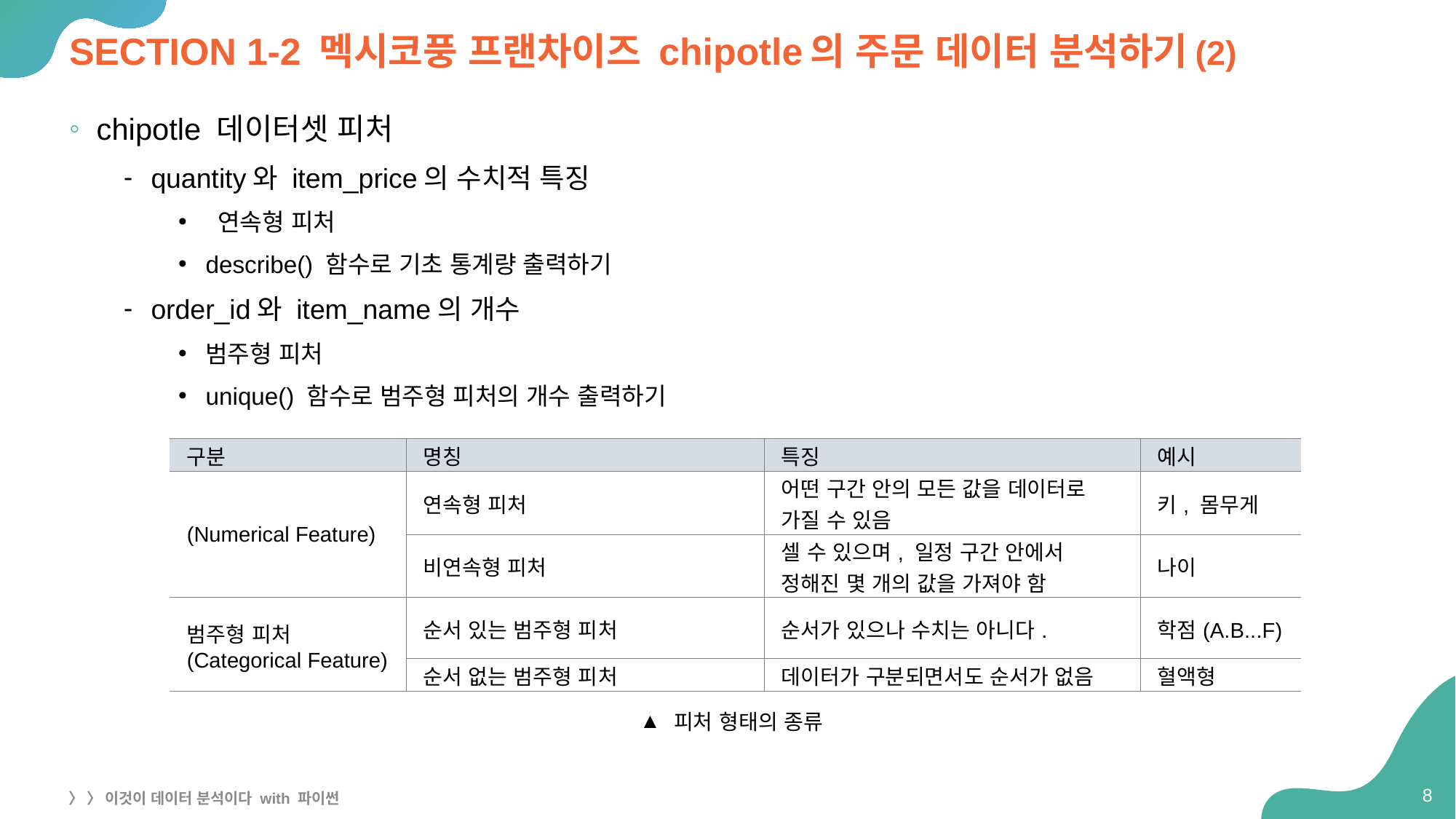

# SECTION 1-2 멕시코풍 프랜차이즈 chipotle의 주문 데이터 분석하기(2)
chipotle 데이터셋 피처
quantity와 item_price의 수치적 특징
 연속형 피처
describe() 함수로 기초 통계량 출력하기
order_id와 item_name의 개수
범주형 피처
unique() 함수로 범주형 피처의 개수 출력하기

| 구분 | 명칭 | 특징 | 예시 |
| --- | --- | --- | --- |
| (Numerical Feature) | 연속형 피처 | 어떤 구간 안의 모든 값을 데이터로 가질 수 있음 | 키, 몸무게 |
|  | 비연속형 피처 | 셀 수 있으며, 일정 구간 안에서 정해진 몇 개의 값을 가져야 함 | 나이 |
| 범주형 피처 (Categorical Feature) | 순서 있는 범주형 피처 | 순서가 있으나 수치는 아니다. | 학점(A.B...F) |
|  | 순서 없는 범주형 피처 | 데이터가 구분되면서도 순서가 없음 | 혈액형 |
피처 형태의 종류
8
〉 〉 이것이 데이터 분석이다 with 파이썬